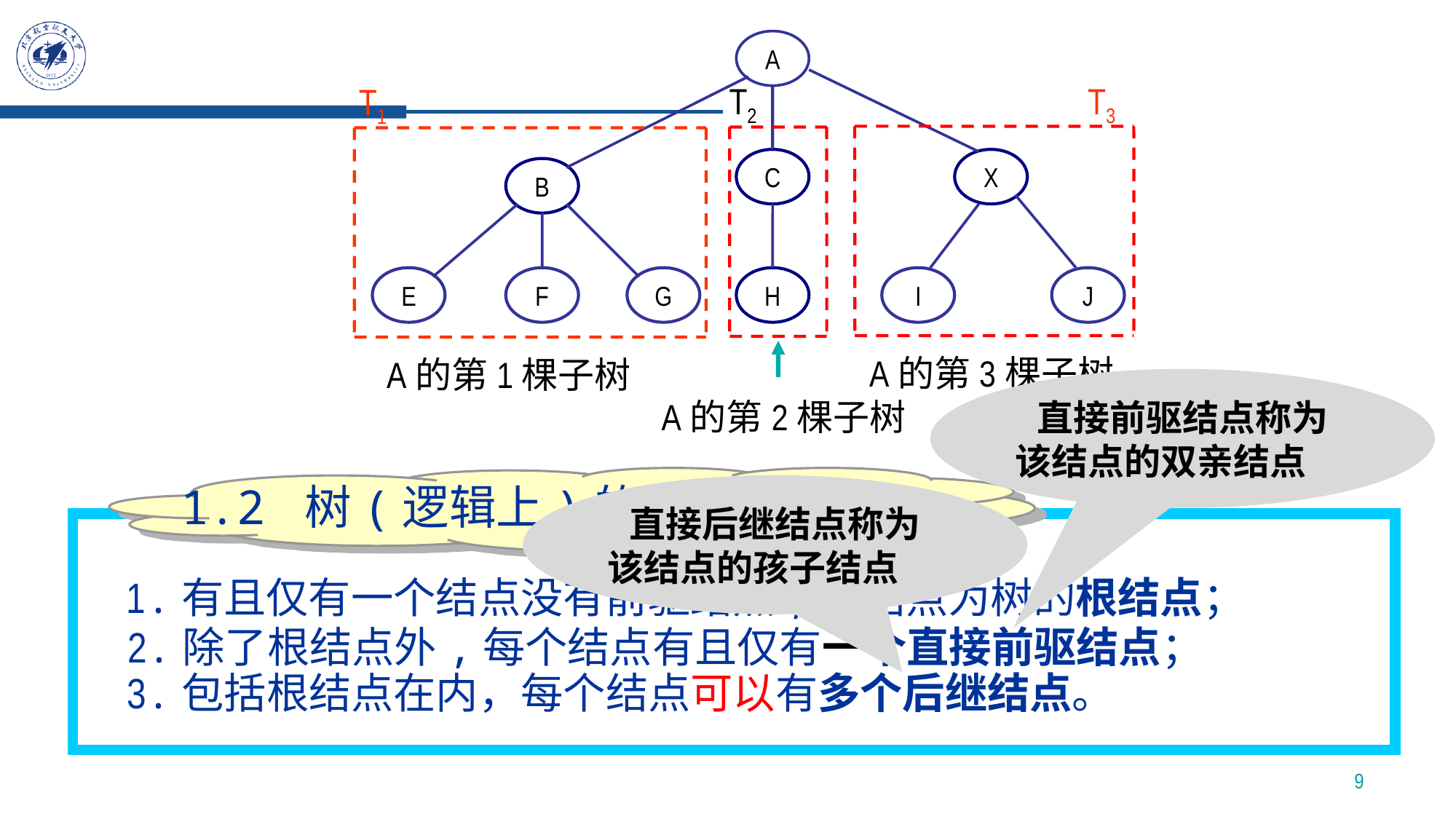

A

C
X
B

E
F
G
H
I
J
T2

A的第2棵子树
T3

A的第3棵子树
T1

A的第1棵子树
直接前驱结点称为
该结点的双亲结点

1.2 树(逻辑上)的特点

直接后继结点称为
该结点的孩子结点
1.有且仅有一个结点没有前驱结点,该结点为树的根结点；
2.除了根结点外,每个结点有且仅有一个直接前驱结点；
3.包括根结点在内，每个结点可以有多个后继结点。
9